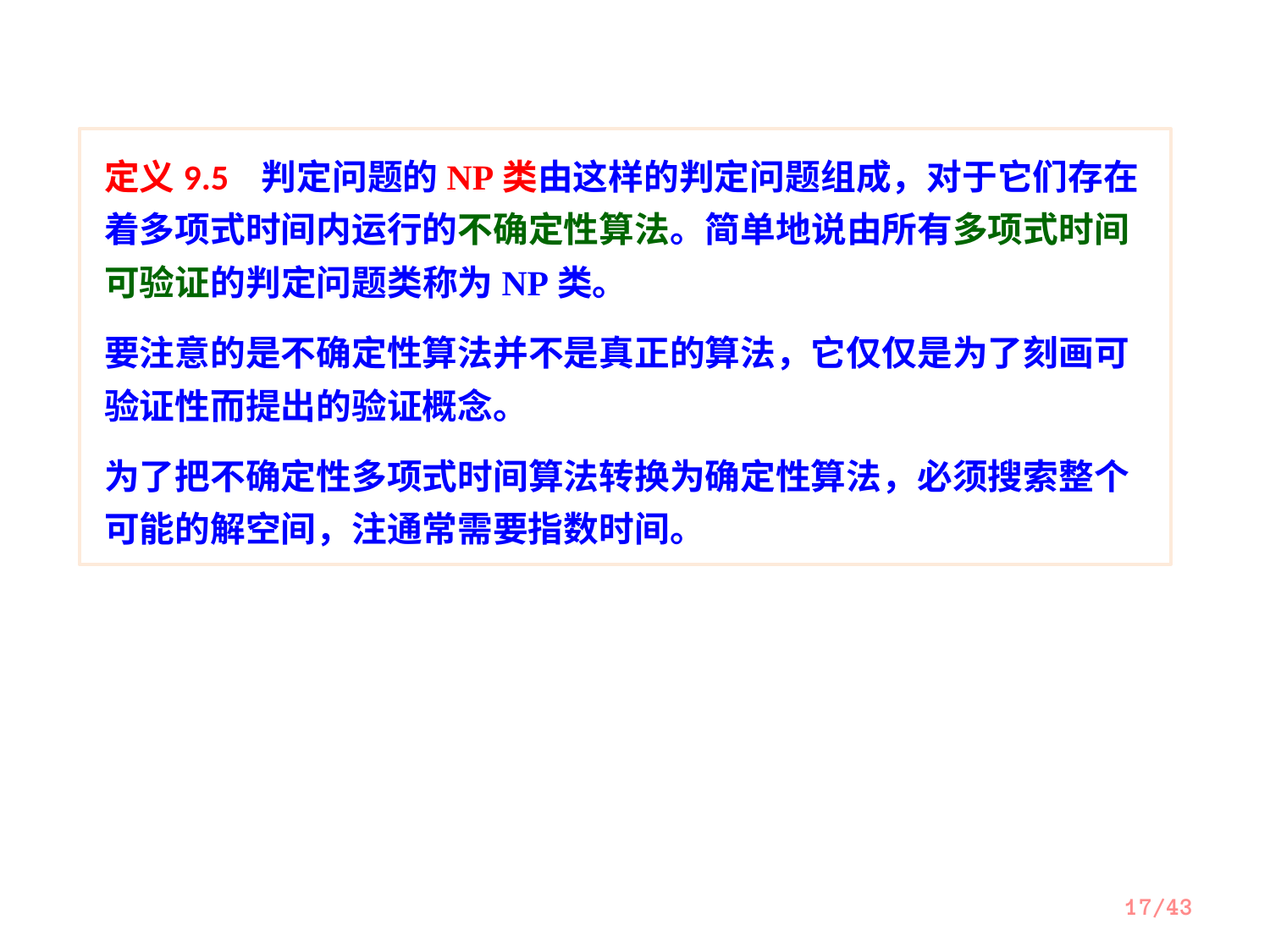

定义9.5   判定问题的NP类由这样的判定问题组成，对于它们存在着多项式时间内运行的不确定性算法。简单地说由所有多项式时间可验证的判定问题类称为NP类。
要注意的是不确定性算法并不是真正的算法，它仅仅是为了刻画可验证性而提出的验证概念。
为了把不确定性多项式时间算法转换为确定性算法，必须搜索整个可能的解空间，注通常需要指数时间。
17/43